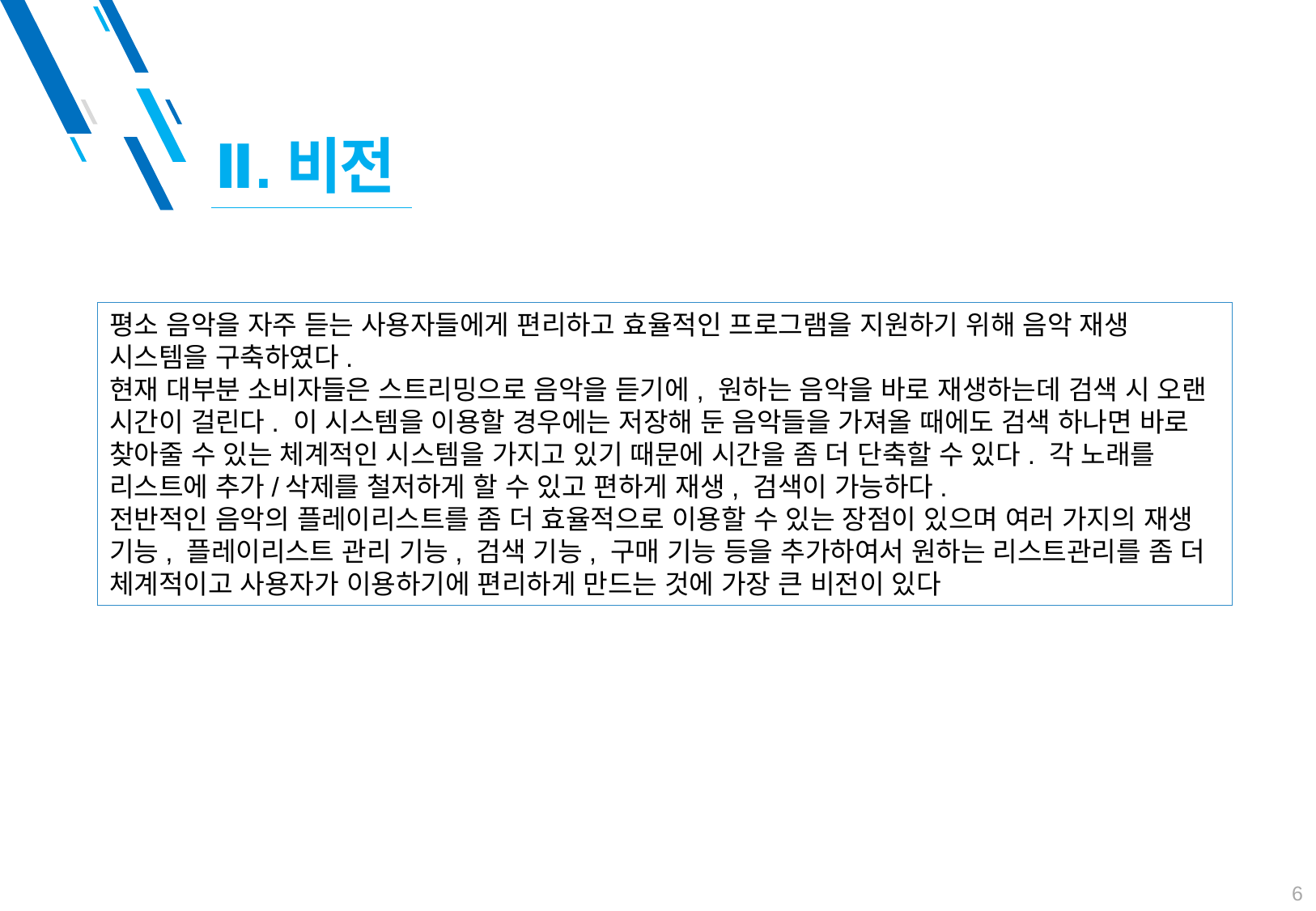

Ⅱ.비전

평소 음악을 자주 듣는 사용자들에게 편리하고 효율적인 프로그램을 지원하기 위해 음악 재생 시스템을 구축하였다.
현재 대부분 소비자들은 스트리밍으로 음악을 듣기에, 원하는 음악을 바로 재생하는데 검색 시 오랜 시간이 걸린다. 이 시스템을 이용할 경우에는 저장해 둔 음악들을 가져올 때에도 검색 하나면 바로 찾아줄 수 있는 체계적인 시스템을 가지고 있기 때문에 시간을 좀 더 단축할 수 있다. 각 노래를 리스트에 추가/삭제를 철저하게 할 수 있고 편하게 재생, 검색이 가능하다.
전반적인 음악의 플레이리스트를 좀 더 효율적으로 이용할 수 있는 장점이 있으며 여러 가지의 재생 기능, 플레이리스트 관리 기능, 검색 기능, 구매 기능 등을 추가하여서 원하는 리스트관리를 좀 더 체계적이고 사용자가 이용하기에 편리하게 만드는 것에 가장 큰 비전이 있다
6